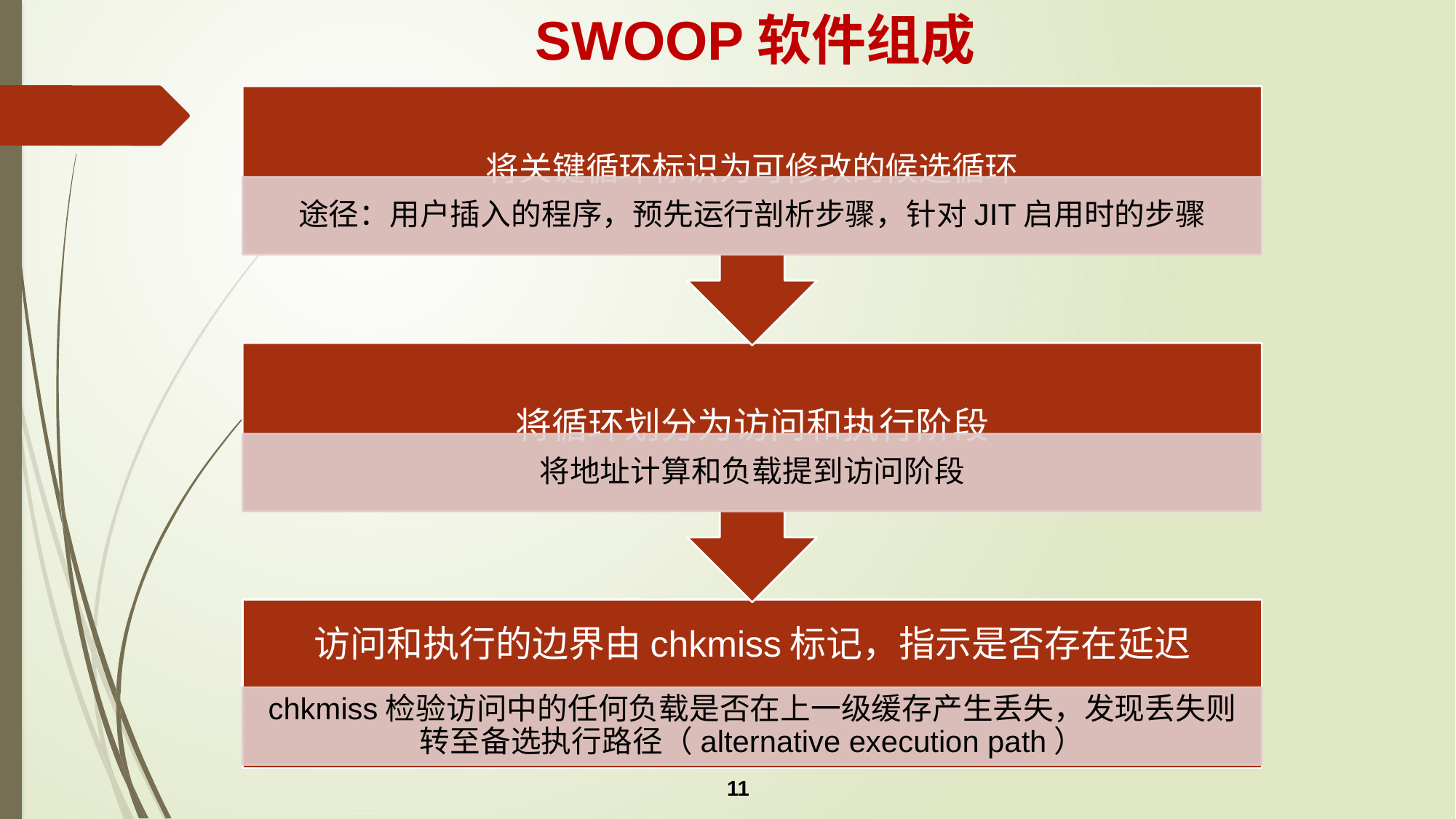

SWOOP软件组成

访问和执行的边界由chkmiss标记，指示是否存在延迟
chkmiss检验访问中的任何负载是否在上一级缓存产生丢失，发现丢失则转至备选执行路径（alternative execution path）
将循环划分为访问和执行阶段
将地址计算和负载提到访问阶段
将关键循环标识为可修改的候选循环
途径：用户插入的程序，预先运行剖析步骤，针对JIT启用时的步骤
11